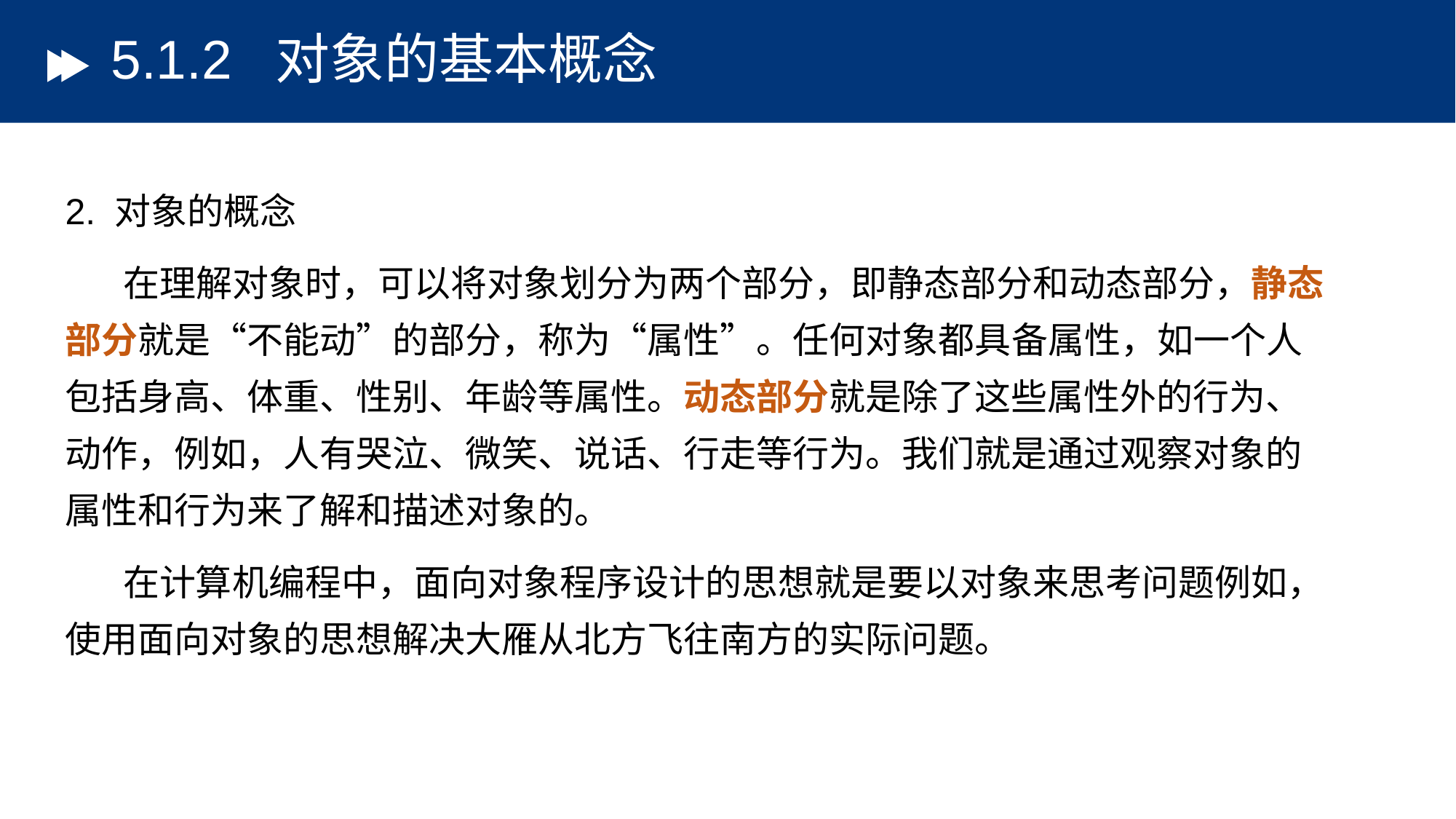

# 5.1.2  对象的基本概念
2. 对象的概念
      在理解对象时，可以将对象划分为两个部分，即静态部分和动态部分，静态部分就是“不能动”的部分，称为“属性”。任何对象都具备属性，如一个人包括身高、体重、性别、年龄等属性。动态部分就是除了这些属性外的行为、动作，例如，人有哭泣、微笑、说话、行走等行为。我们就是通过观察对象的属性和行为来了解和描述对象的。
      在计算机编程中，面向对象程序设计的思想就是要以对象来思考问题例如，使用面向对象的思想解决大雁从北方飞往南方的实际问题。